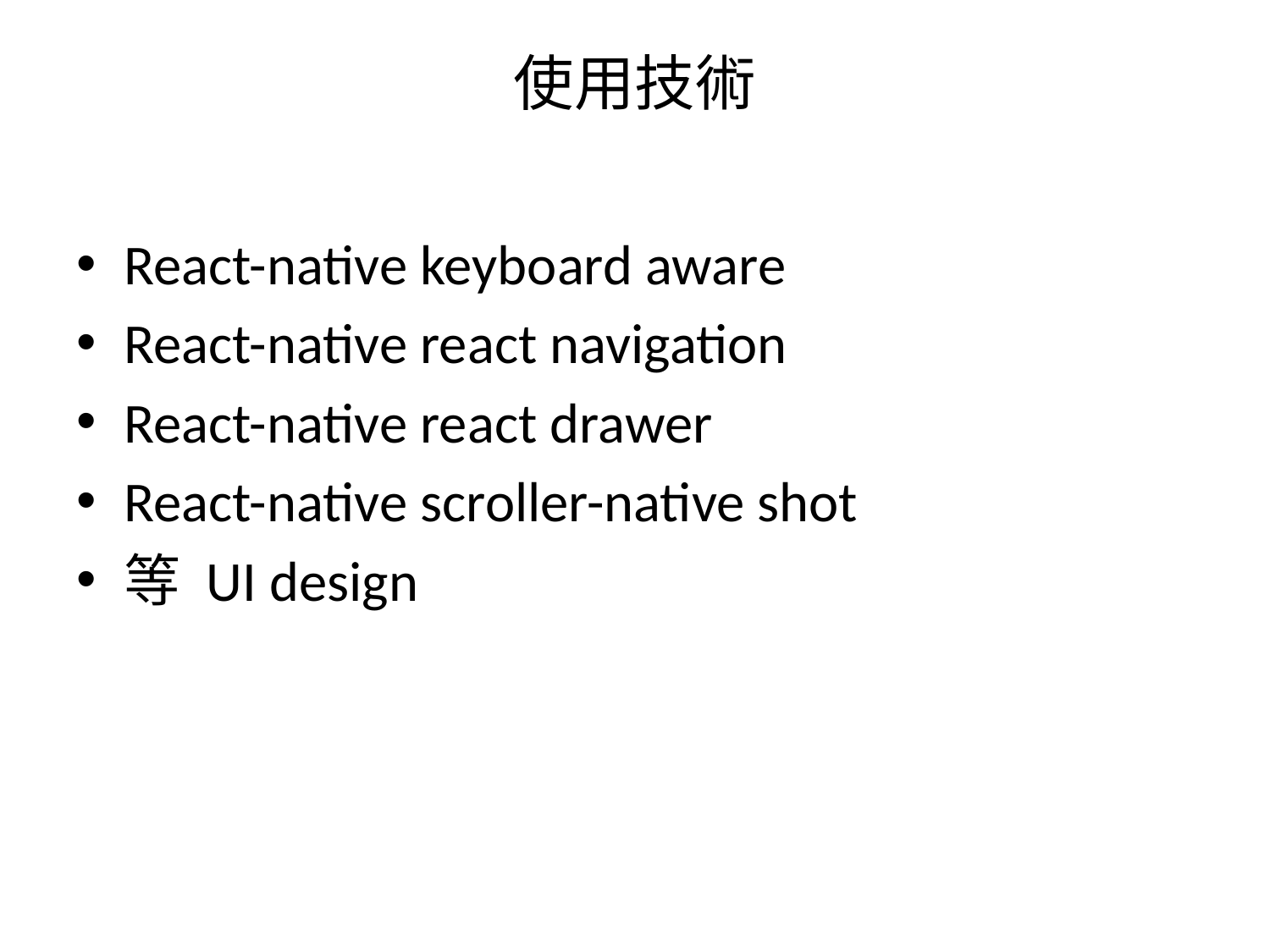

# 使用技術
React-native keyboard aware
React-native react navigation
React-native react drawer
React-native scroller-native shot
等 UI design